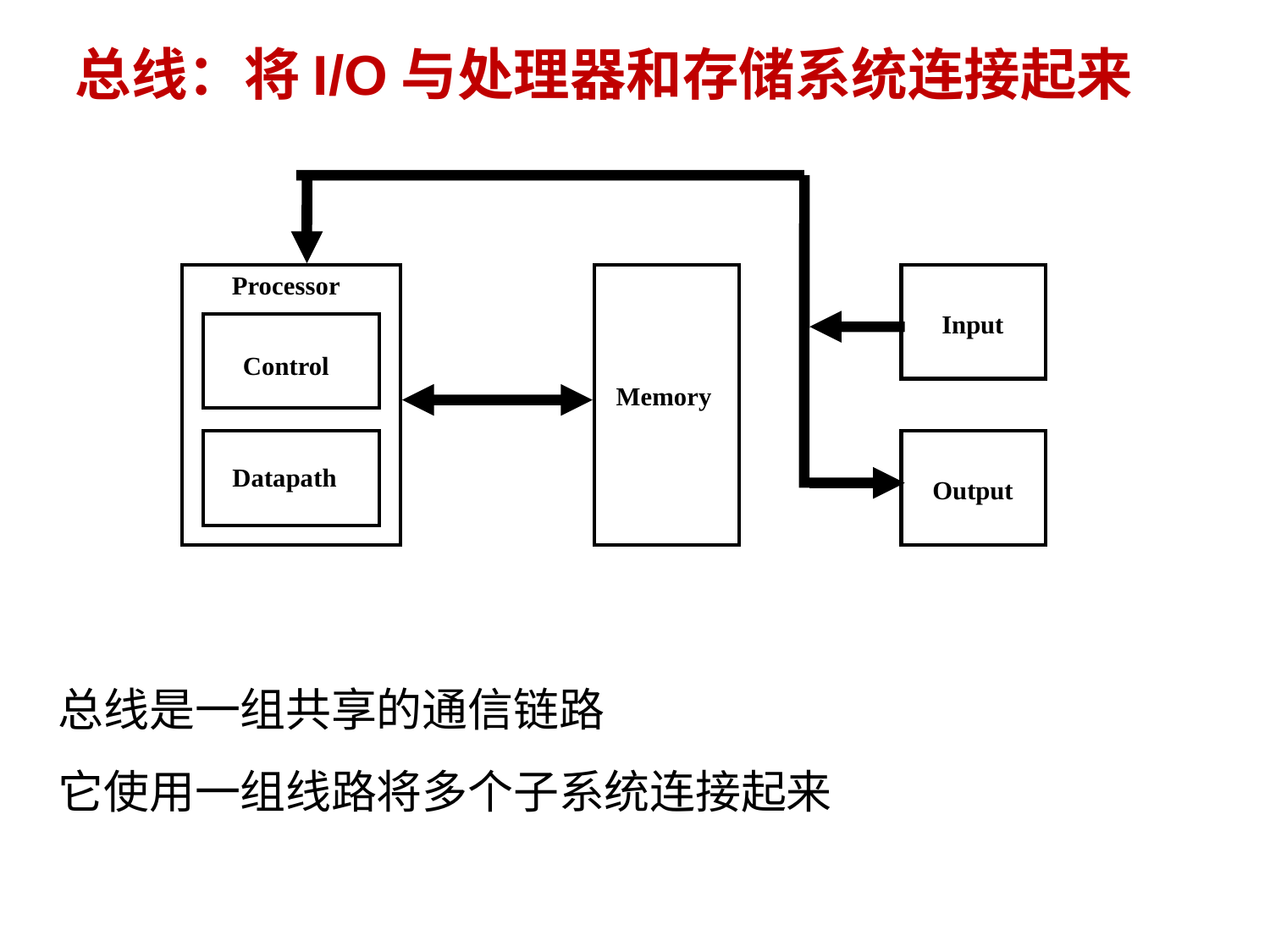

# 总线：将I/O与处理器和存储系统连接起来

Processor

Input

Control

Memory

Datapath

Output

总线是一组共享的通信链路
它使用一组线路将多个子系统连接起来